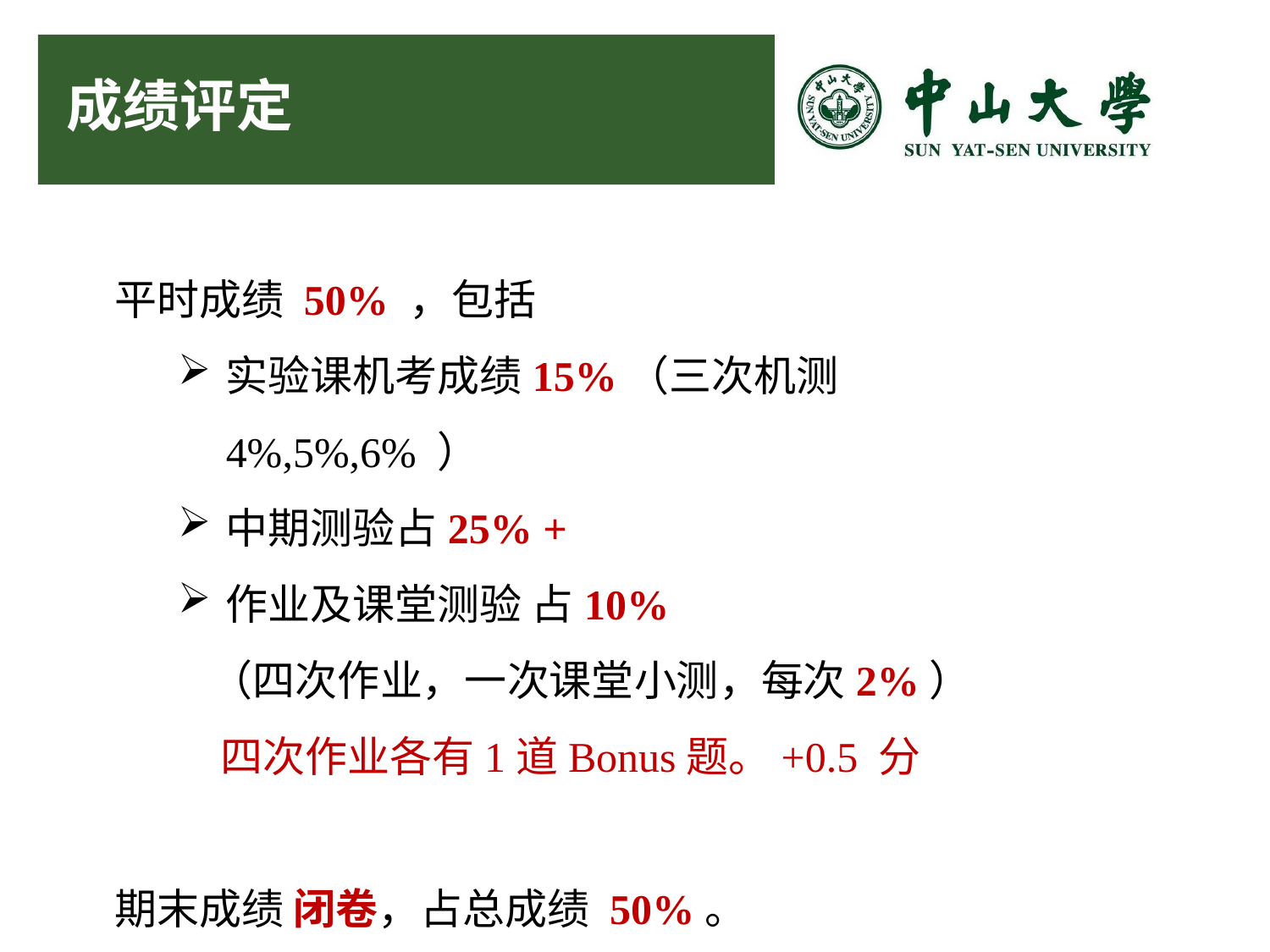

成绩评定
平时成绩 50% ，包括
实验课机考成绩15%（三次机测4%,5%,6% ）
中期测验占25% +
作业及课堂测验 占10%
         （四次作业，一次课堂小测，每次2%）
          四次作业各有1道Bonus题。+0.5 分

期末成绩 闭卷，占总成绩 50%。